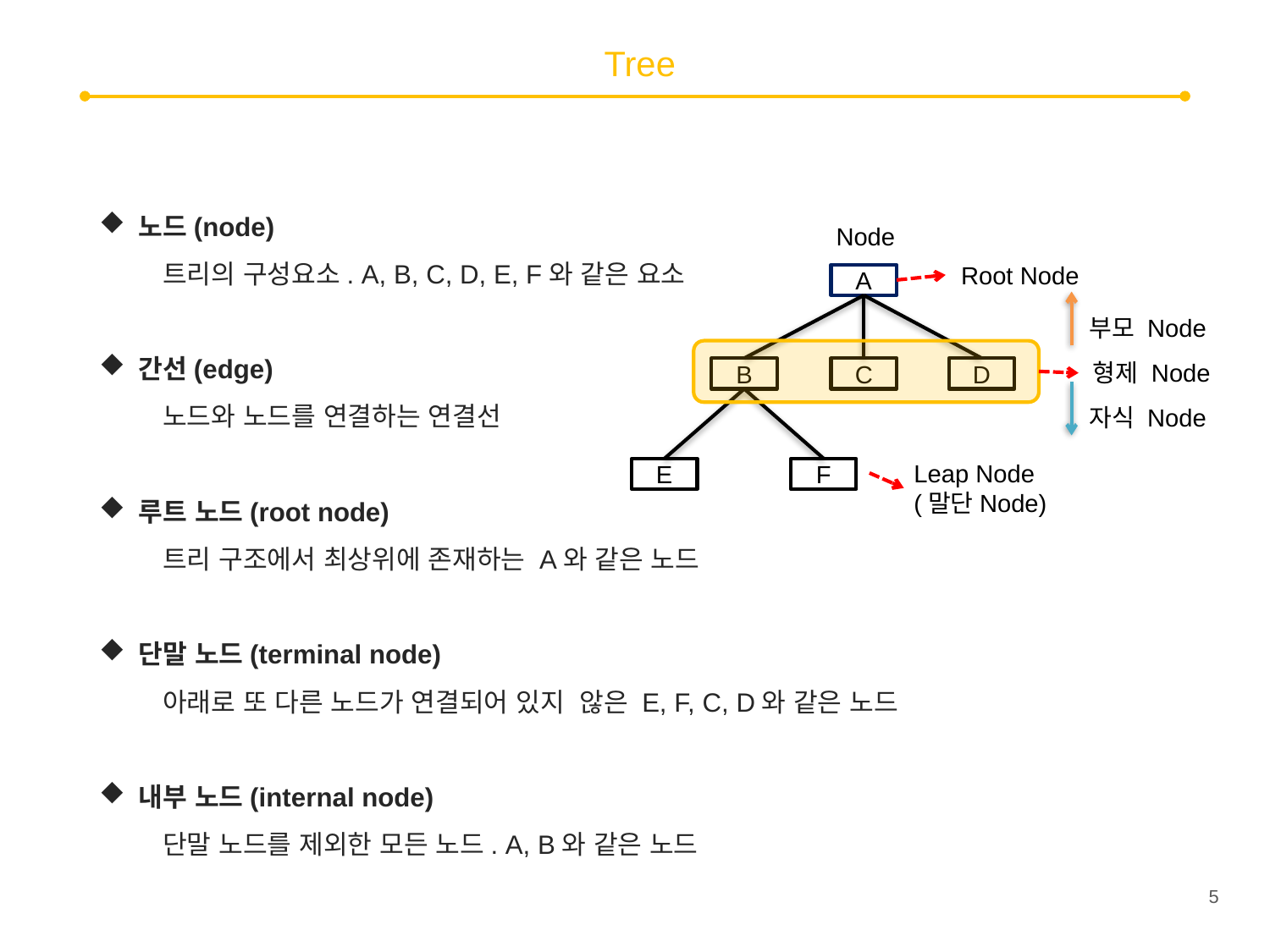

# Tree
노드(node)
트리의 구성요소. A, B, C, D, E, F와 같은 요소

간선(edge)
노드와 노드를 연결하는 연결선

루트 노드(root node)
트리 구조에서 최상위에 존재하는 A와 같은 노드

단말 노드(terminal node)
아래로 또 다른 노드가 연결되어 있지  않은 E, F, C, D와 같은 노드

내부 노드(internal node)
단말 노드를 제외한 모든 노드. A, B와 같은 노드
Node
Root Node
A
B
C
D
E
F
부모 Node

형제 Node
자식 Node
Leap Node
(말단Node)